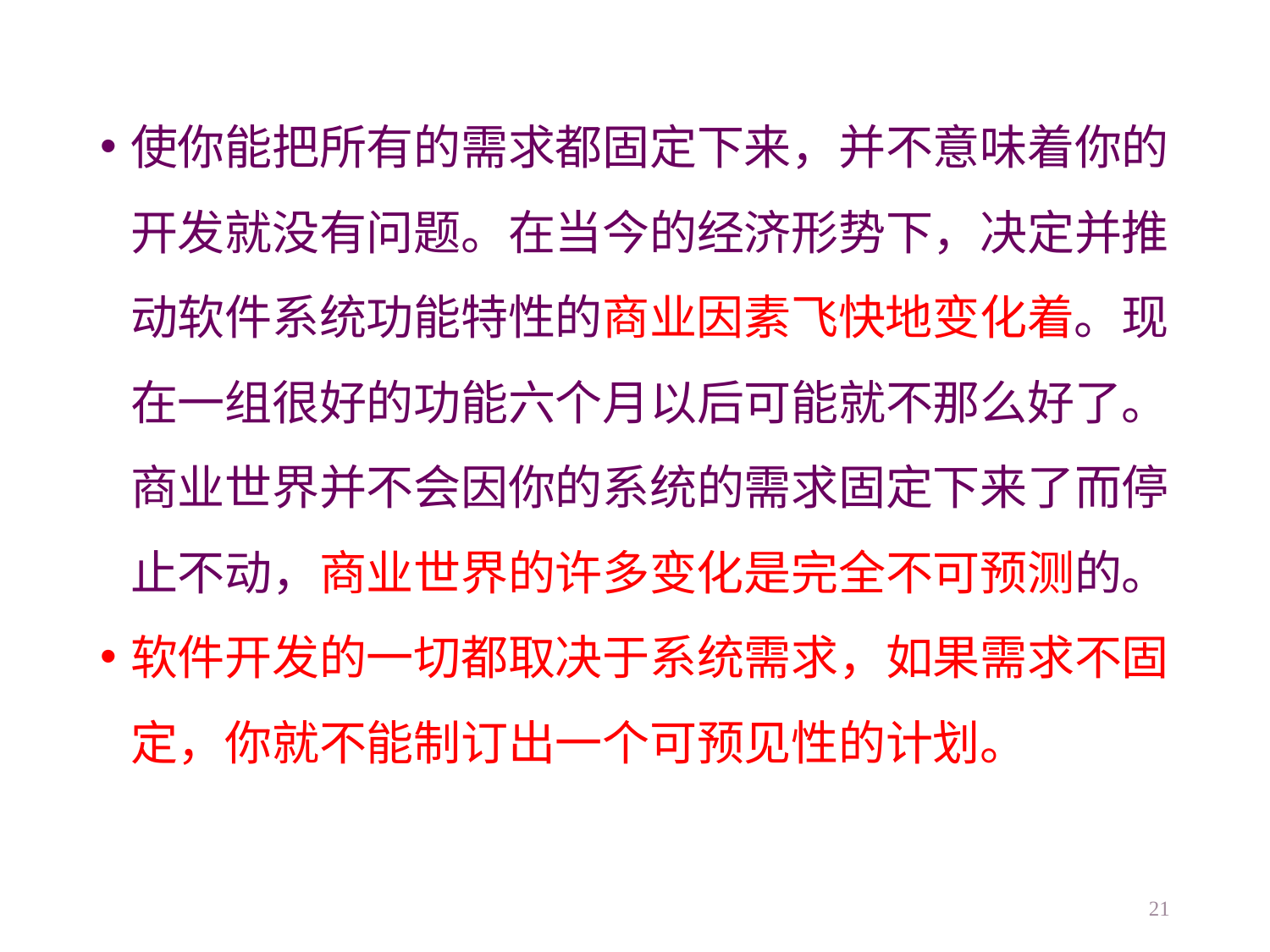

使你能把所有的需求都固定下来，并不意味着你的开发就没有问题。在当今的经济形势下，决定并推动软件系统功能特性的商业因素飞快地变化着。现在一组很好的功能六个月以后可能就不那么好了。商业世界并不会因你的系统的需求固定下来了而停止不动，商业世界的许多变化是完全不可预测的。
软件开发的一切都取决于系统需求，如果需求不固定，你就不能制订出一个可预见性的计划。

21